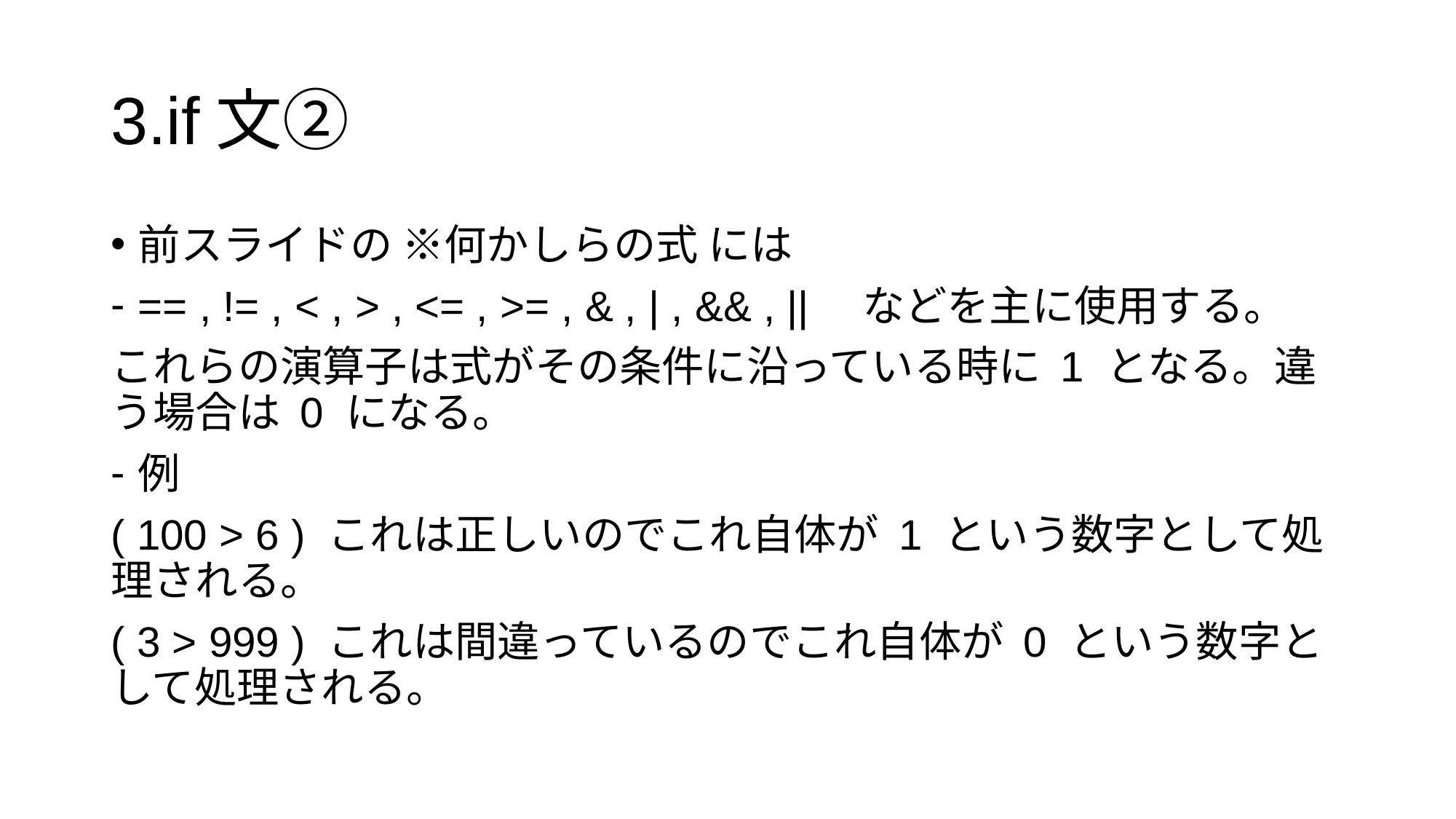

# 3.if文②
前スライドの ※何かしらの式 には
== , != , < , > , <= , >= , & , | , && , ||　などを主に使用する。
これらの演算子は式がその条件に沿っている時に 1 となる。違う場合は 0 になる。
例
( 100 > 6 ) これは正しいのでこれ自体が 1 という数字として処理される。
( 3 > 999 ) これは間違っているのでこれ自体が 0 という数字として処理される。